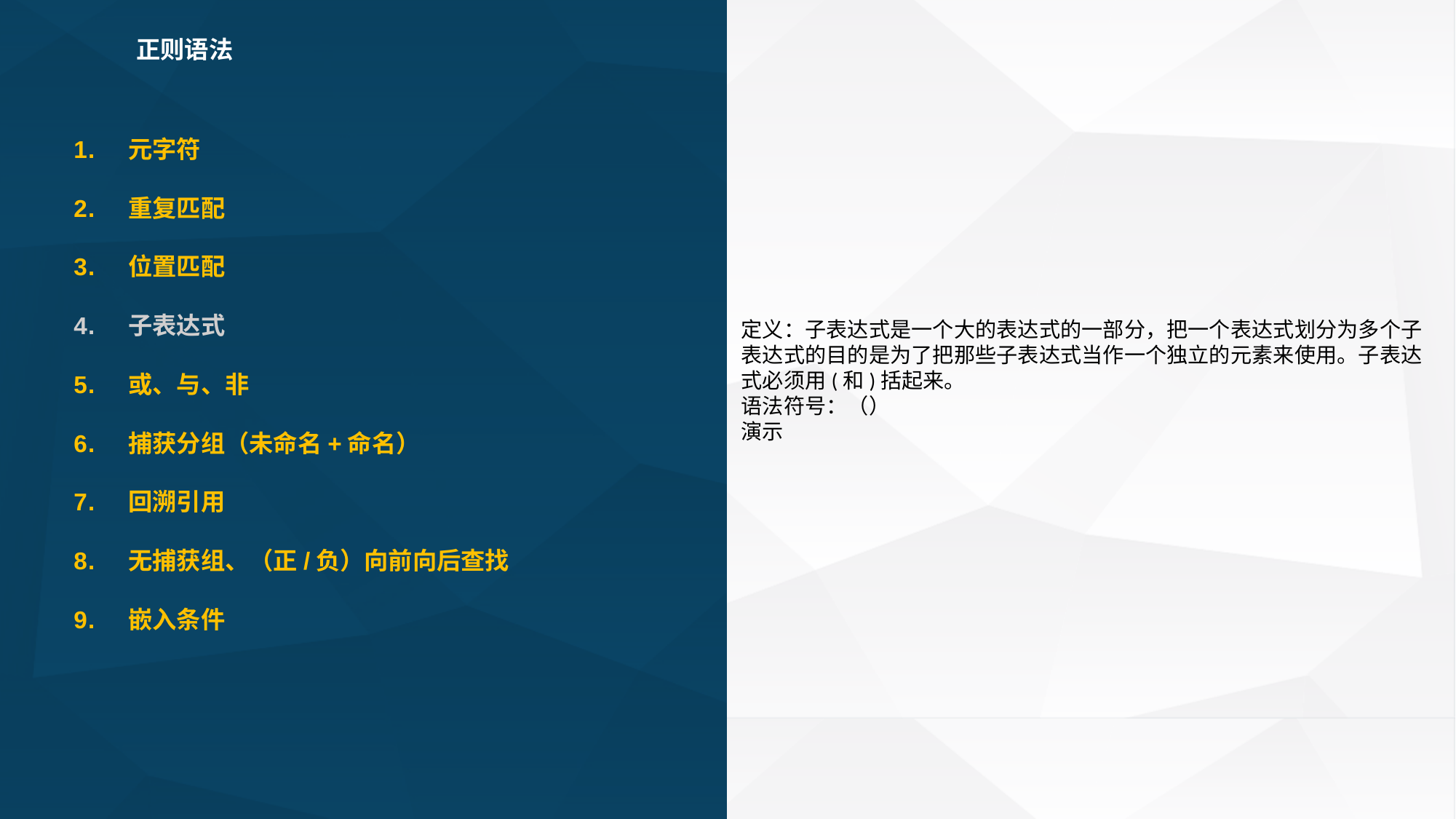

正则语法
定义：子表达式是一个大的表达式的一部分，把一个表达式划分为多个子表达式的目的是为了把那些子表达式当作一个独立的元素来使用。子表达式必须用(和)括起来。
语法符号：（）
演示
元字符
重复匹配
位置匹配
子表达式
或、与、非
捕获分组（未命名+命名）
回溯引用
无捕获组、（正/负）向前向后查找
嵌入条件